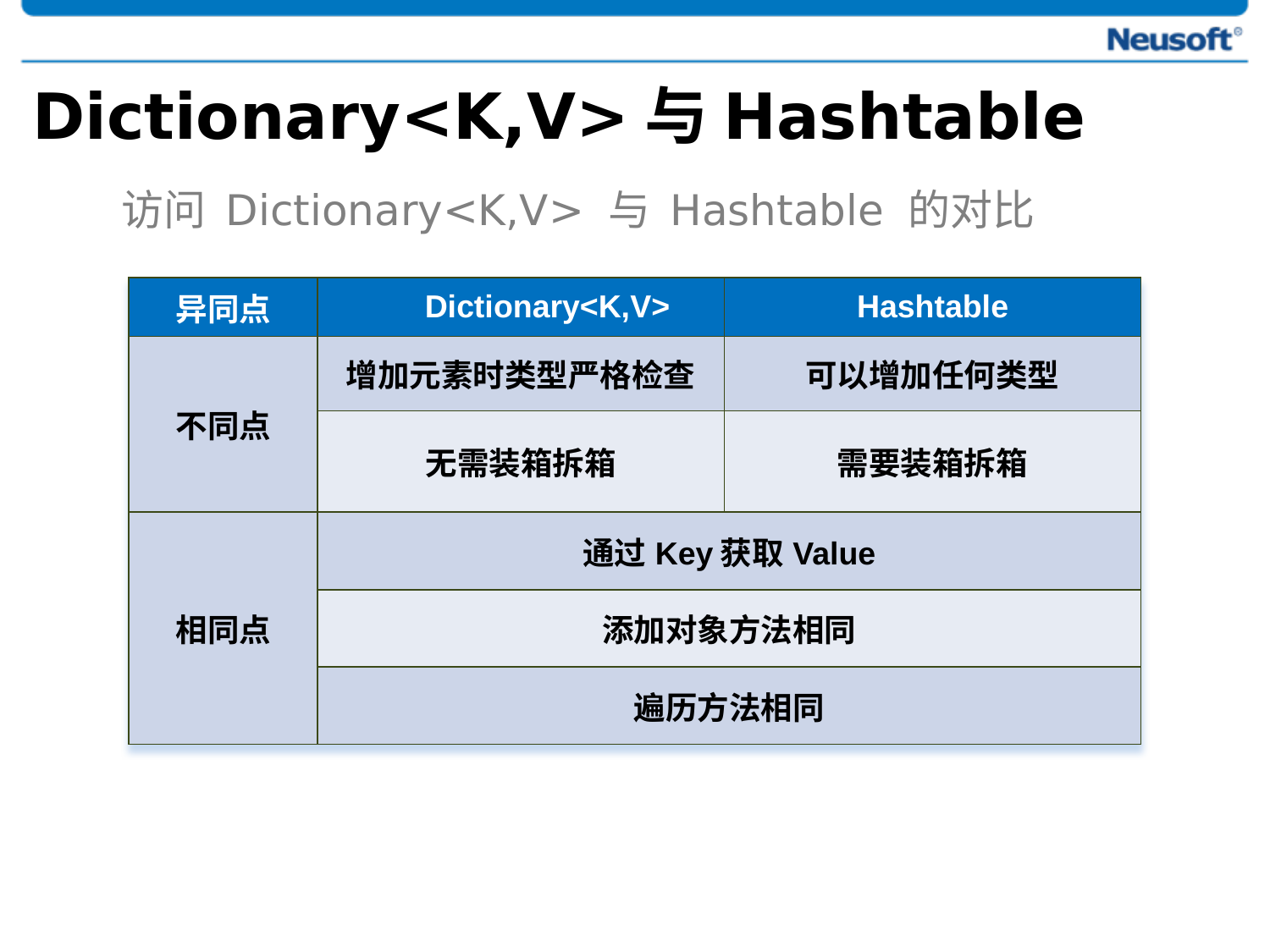

# Dictionary<K,V>与Hashtable
访问 Dictionary<K,V> 与 Hashtable 的对比

| 异同点 | Dictionary<K,V> | Hashtable |
| --- | --- | --- |
| 不同点 | 增加元素时类型严格检查 | 可以增加任何类型 |
|  | 无需装箱拆箱 | 需要装箱拆箱 |
| 相同点 | 通过Key获取Value |  |
|  | 添加对象方法相同 |  |
|  | 遍历方法相同 |  |